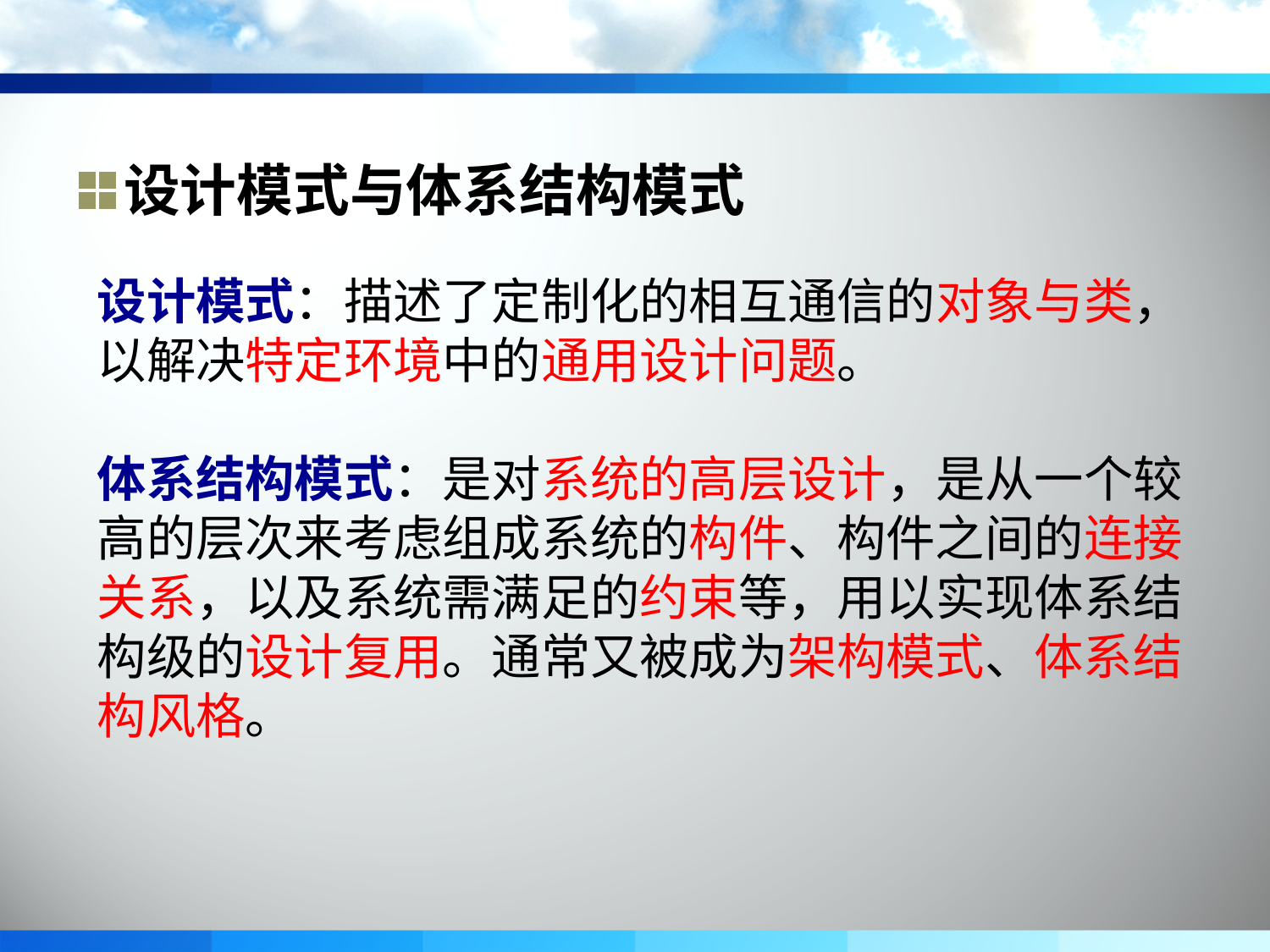

设计模式与体系结构模式

设计模式：描述了定制化的相互通信的对象与类，以解决特定环境中的通用设计问题。

体系结构模式：是对系统的高层设计，是从一个较高的层次来考虑组成系统的构件、构件之间的连接关系，以及系统需满足的约束等，用以实现体系结构级的设计复用。通常又被成为架构模式、体系结构风格。